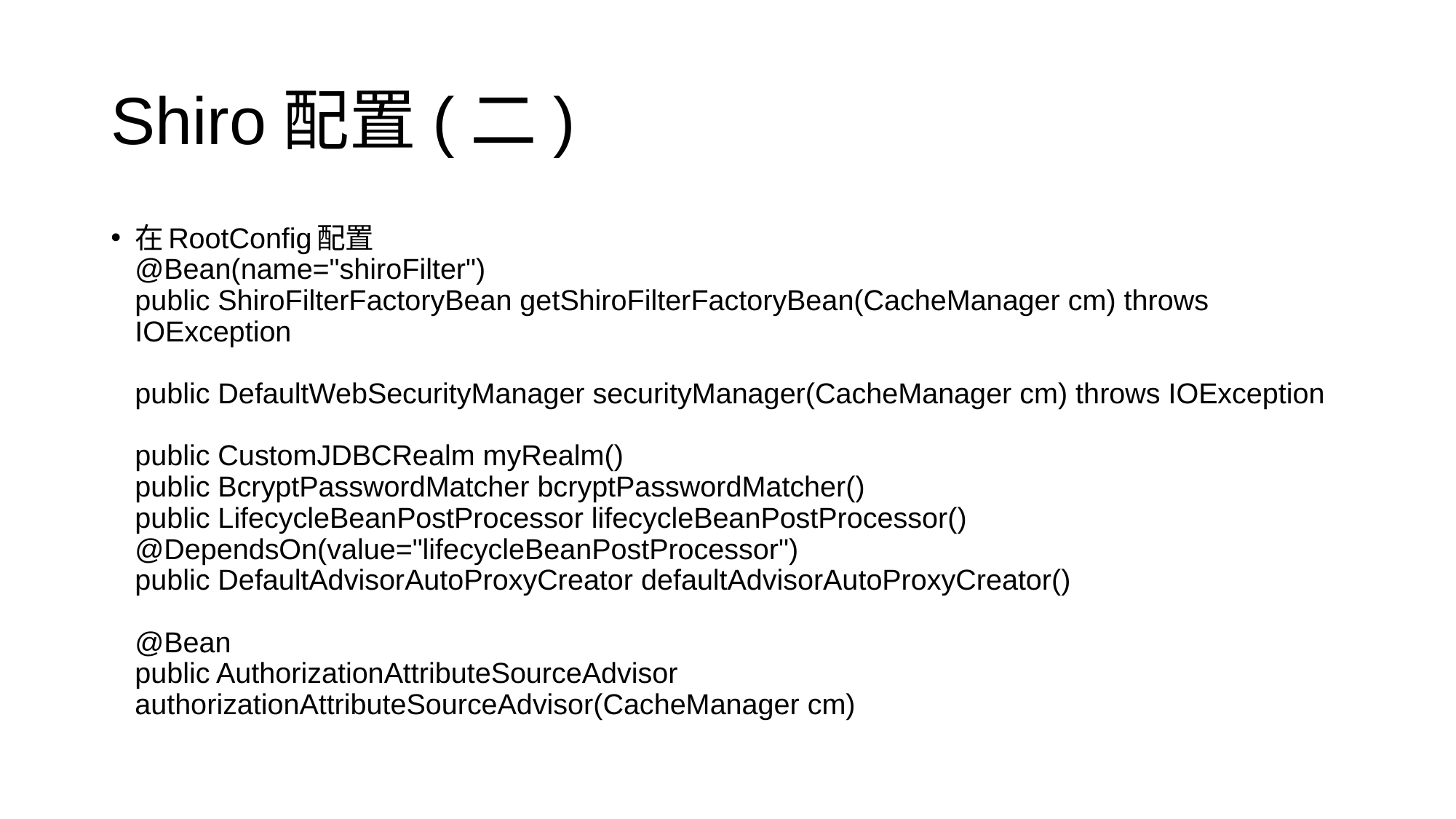

# Shiro配置(二)
在RootConfig配置
@Bean(name="shiroFilter")
public ShiroFilterFactoryBean getShiroFilterFactoryBean(CacheManager cm) throws IOException
public DefaultWebSecurityManager securityManager(CacheManager cm) throws IOException
public CustomJDBCRealm myRealm()
public BcryptPasswordMatcher bcryptPasswordMatcher()
public LifecycleBeanPostProcessor lifecycleBeanPostProcessor() 
@DependsOn(value="lifecycleBeanPostProcessor")
public DefaultAdvisorAutoProxyCreator defaultAdvisorAutoProxyCreator() 
@Bean 
public AuthorizationAttributeSourceAdvisor authorizationAttributeSourceAdvisor(CacheManager cm)